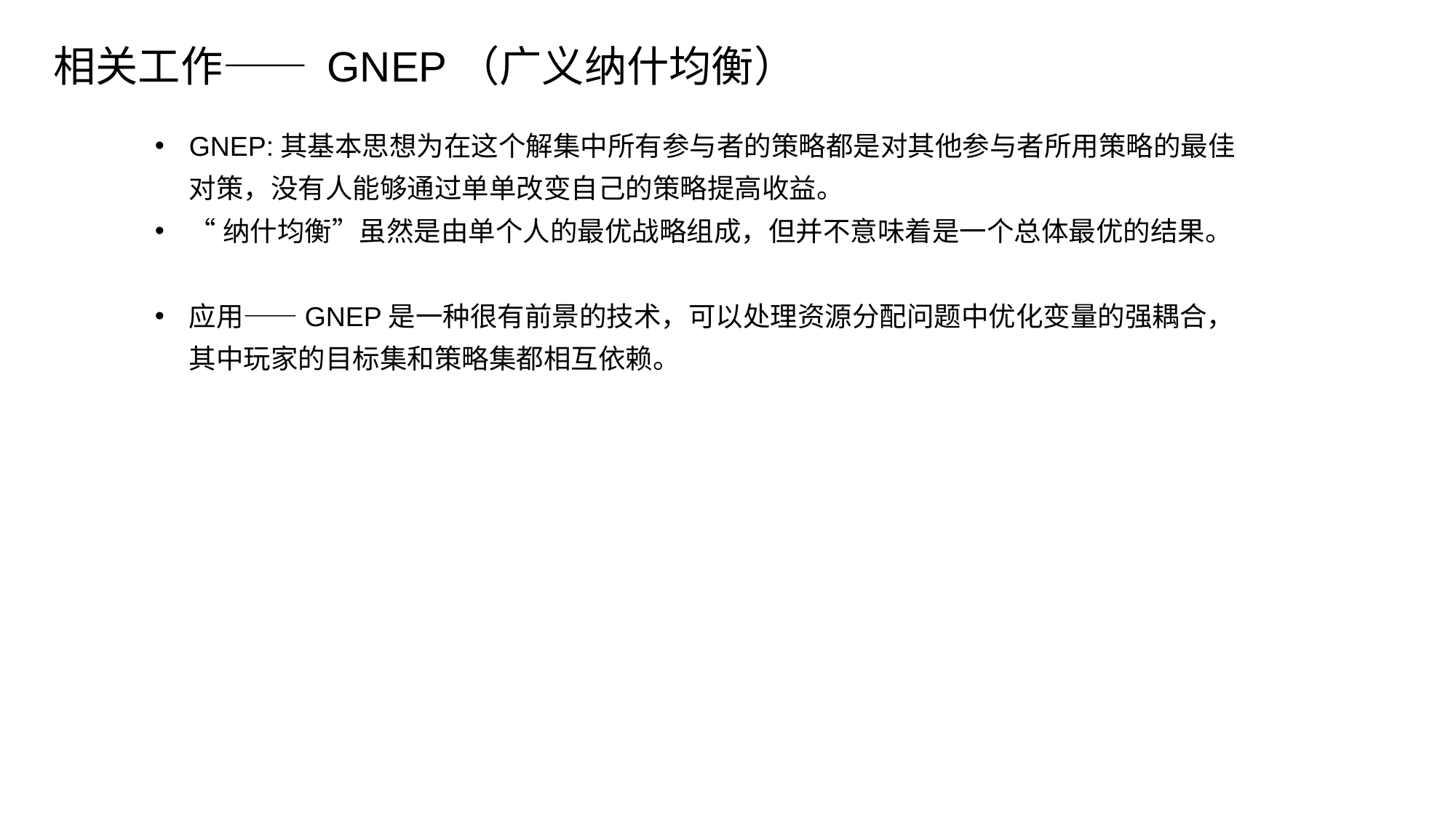

相关工作—— GNEP（广义纳什均衡）
GNEP:其基本思想为在这个解集中所有参与者的策略都是对其他参与者所用策略的最佳对策，没有人能够通过单单改变自己的策略提高收益。
“纳什均衡”虽然是由单个人的最优战略组成，但并不意味着是一个总体最优的结果。

应用——GNEP是一种很有前景的技术，可以处理资源分配问题中优化变量的强耦合，其中玩家的目标集和策略集都相互依赖。